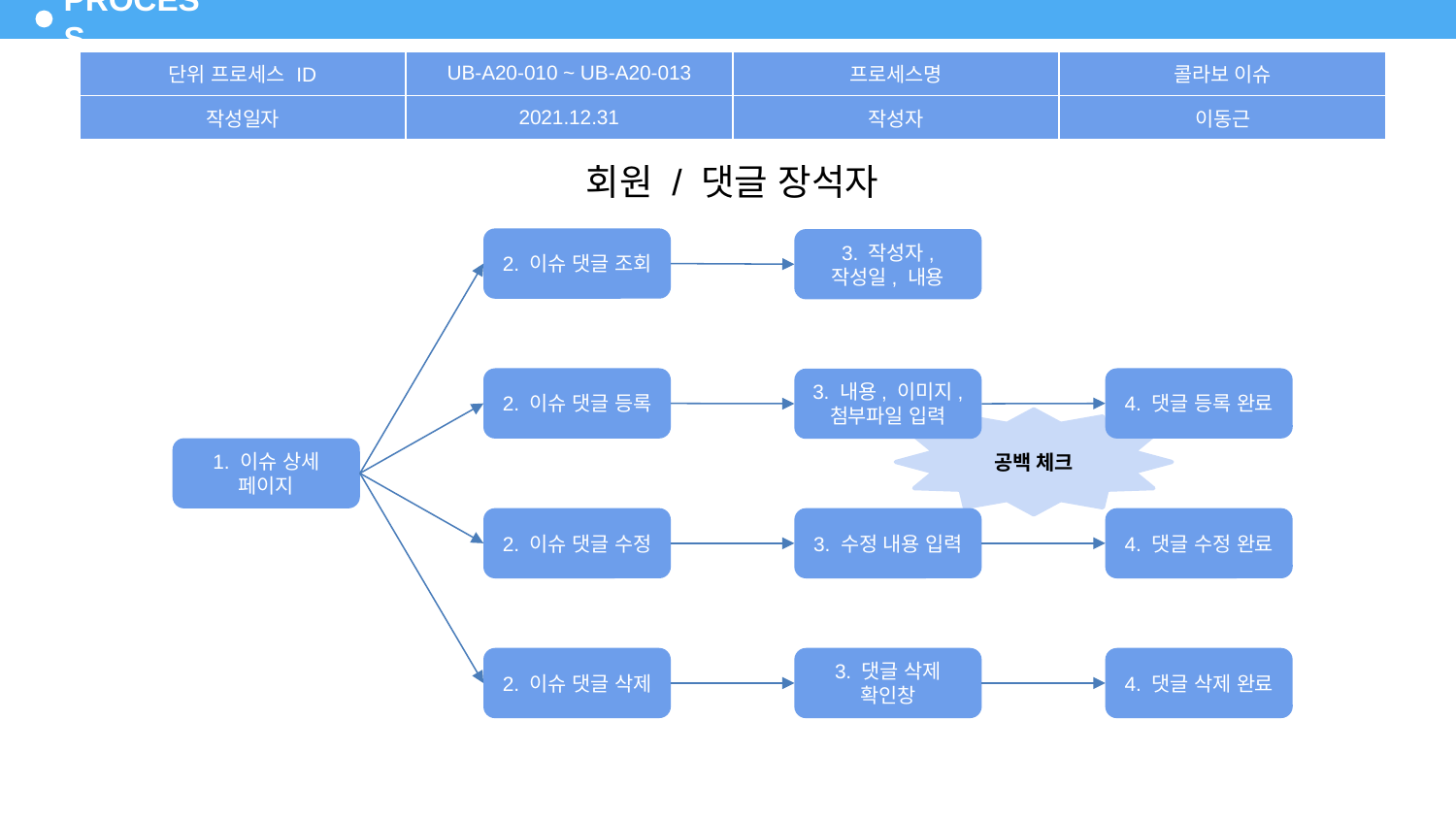

# PROCESS
| 단위 프로세스 ID | UB-A20-010 ~ UB-A20-013 | 프로세스명 | 콜라보 이슈 |
| --- | --- | --- | --- |
| 작성일자 | 2021.12.31 | 작성자 | 이동근 |
회원 / 댓글 장석자
2. 이슈 댓글 조회
3. 작성자, 작성일, 내용
2. 이슈 댓글 등록
4. 댓글 등록 완료
3. 내용, 이미지, 첨부파일 입력
공백 체크
1. 이슈 상세 페이지
2. 이슈 댓글 수정
3. 수정 내용 입력
4. 댓글 수정 완료
2. 이슈 댓글 삭제
3. 댓글 삭제 확인창
4. 댓글 삭제 완료